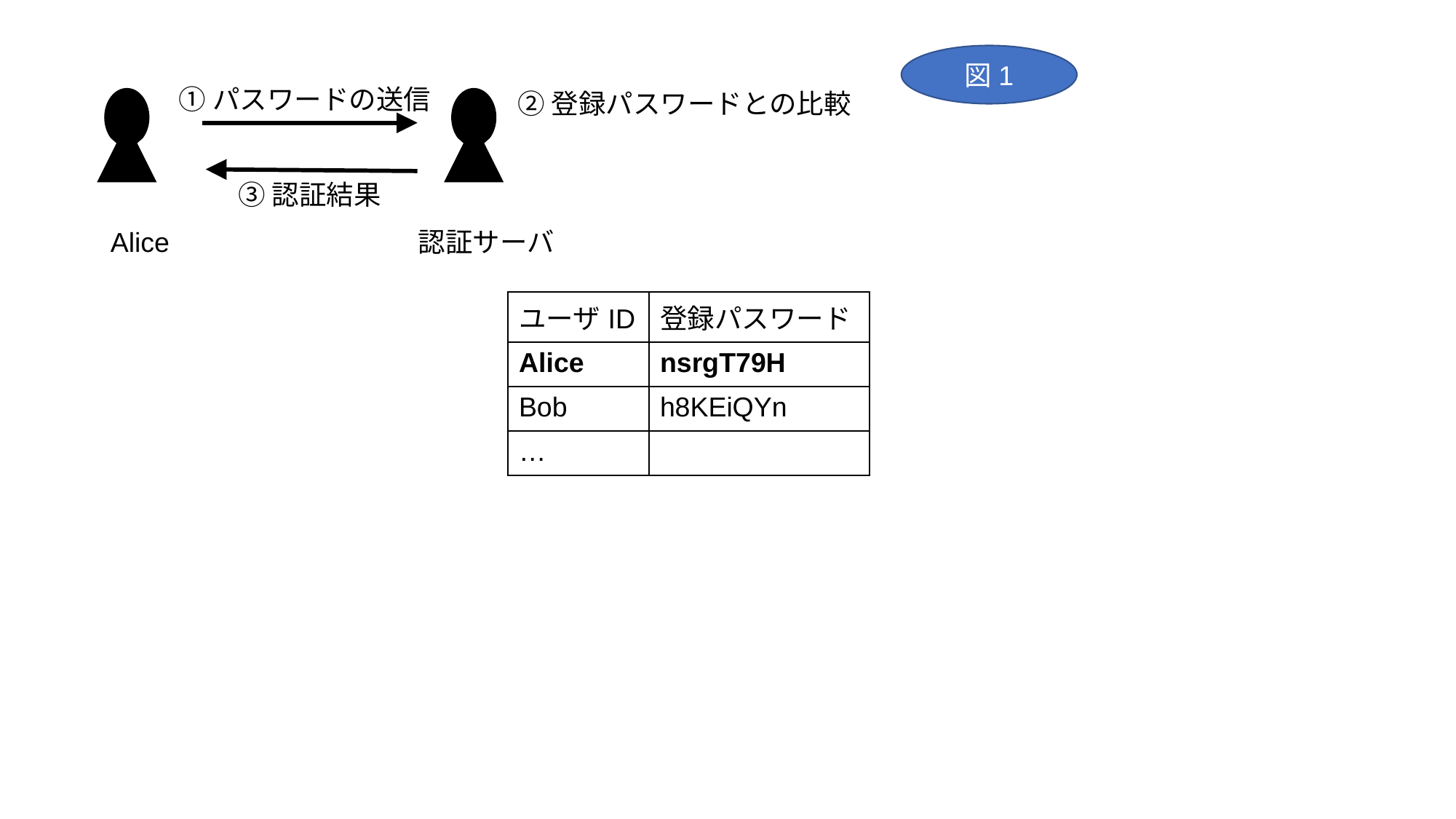

図1
①パスワードの送信
②登録パスワードとの比較

③認証結果
Alice
認証サーバ
| ユーザID | 登録パスワード |
| --- | --- |
| Alice | nsrgT79H |
| Bob | h8KEiQYn |
| … |  |